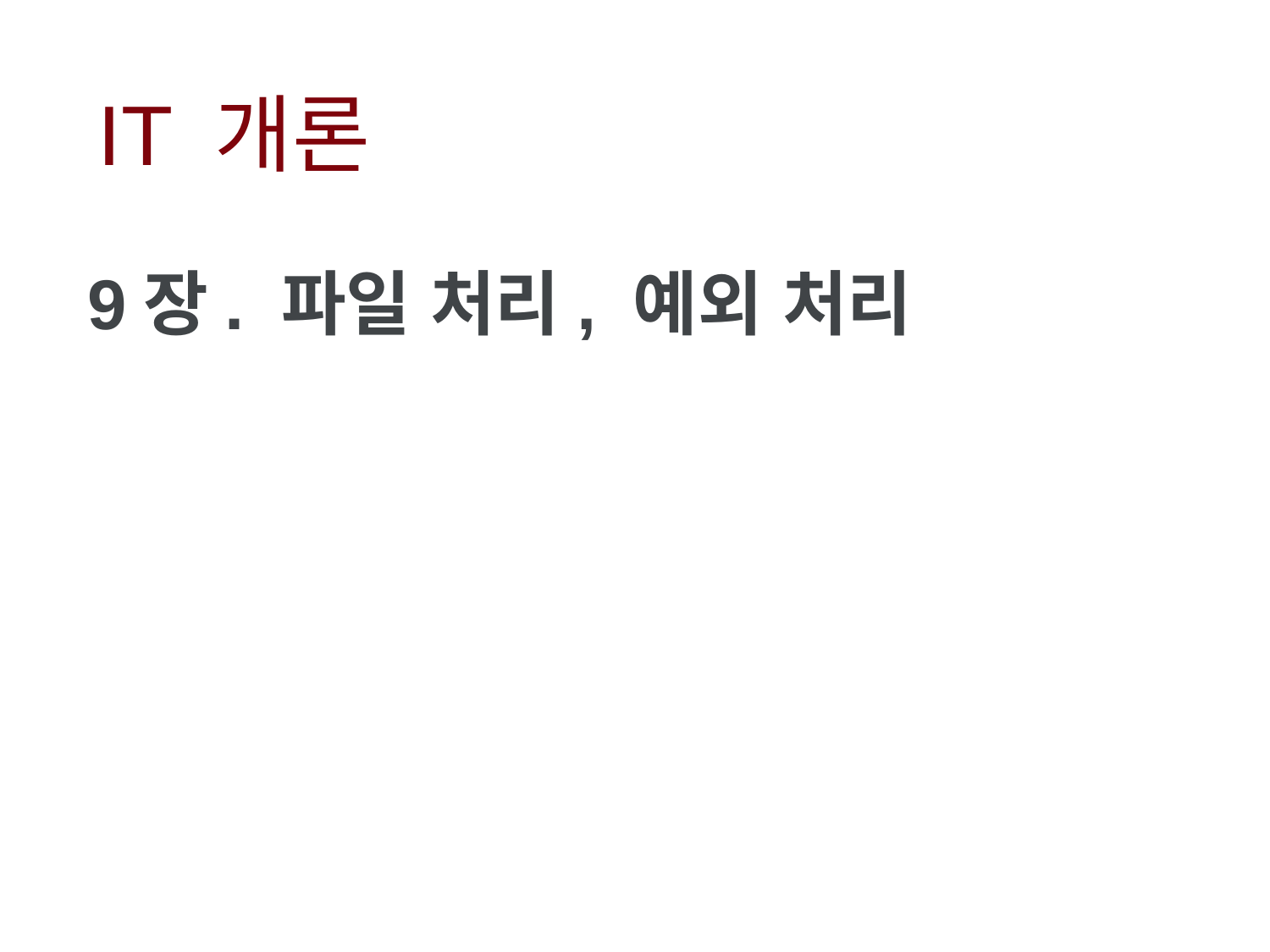

# IT 개론
9장. 파일 처리, 예외 처리